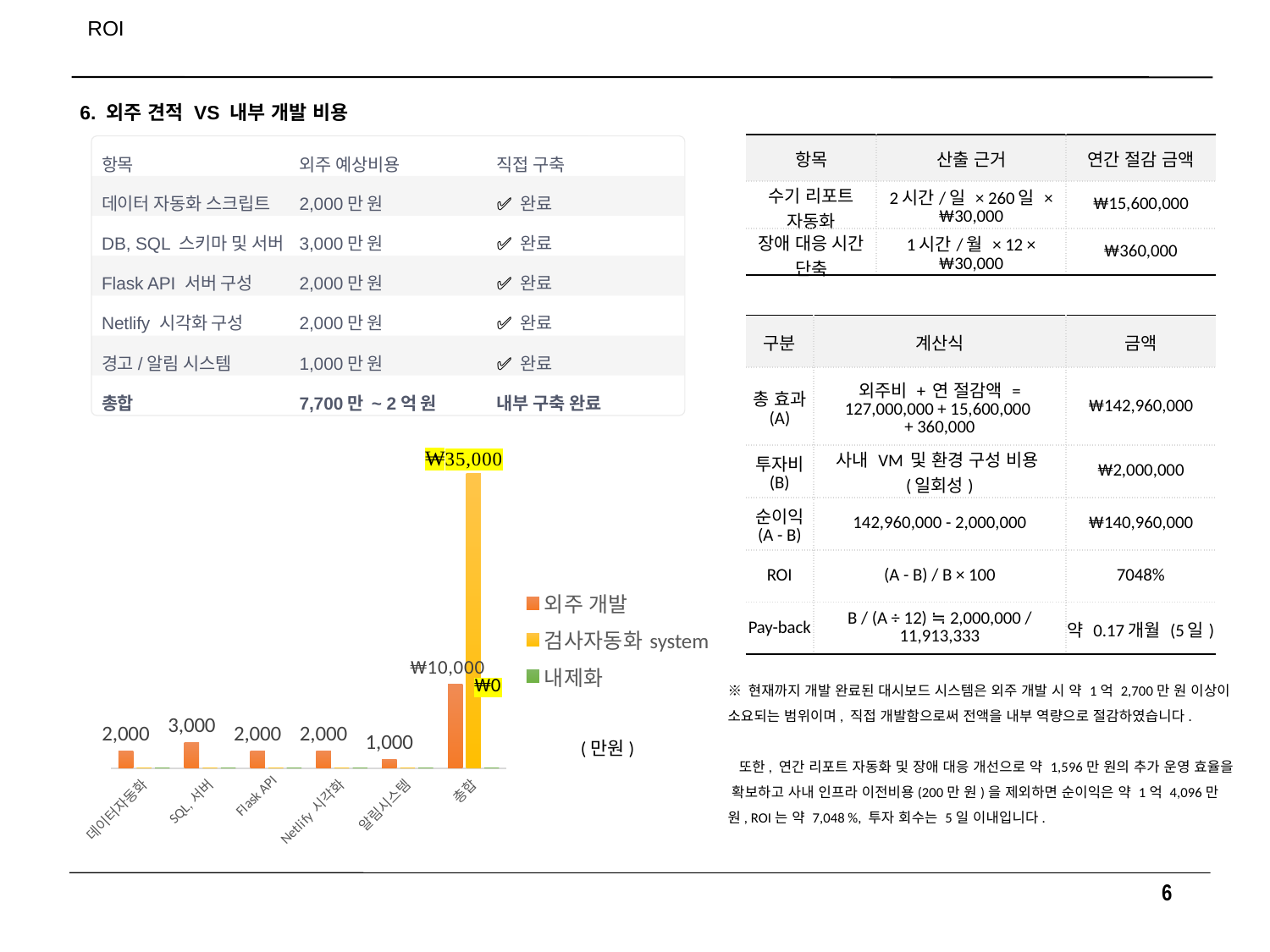

# ROI
6. 외주 견적 VS 내부 개발 비용
| 항목 | 산출 근거 | 연간 절감 금액 |
| --- | --- | --- |
| 수기 리포트 자동화 | 2시간/일 × 260일 × ₩30,000 | ₩15,600,000 |
| 장애 대응 시간 단축 | 1시간/월 × 12 × ₩30,000 | ₩360,000 |

항목
외주 예상비용
직접 구축

데이터 자동화 스크립트
2,000만 원
✅ 완료

DB, SQL 스키마 및 서버
3,000만 원
✅ 완료

Flask API 서버 구성
2,000만 원
✅ 완료

Netlify 시각화 구성
2,000만 원
✅ 완료

경고/알림 시스템
1,000만 원
✅ 완료

총합
7,700만 ~ 2억 원
내부 구축 완료
| 구분 | 계산식 | 금액 |
| --- | --- | --- |
| 총 효과 (A) | 외주비 + 연 절감액 = 127,000,000 + 15,600,000 + 360,000 | ₩142,960,000 |
| 투자비 (B) | 사내 VM 및 환경 구성 비용 (일회성) | ₩2,000,000 |
| 순이익 (A - B) | 142,960,000 - 2,000,000 | ₩140,960,000 |
| ROI | (A - B) / B × 100 | 7048% |
| Pay-back | B / (A ÷ 12) ≒ 2,000,000 / 11,913,333 | 약 0.17개월 (5일) |

### Chart

| Category | 외주 개발 | 검사자동화system | 내제화 |
|---|---|---|---|
| 데이터자동화 | 2000.0 | 0.0 | 0.0 |
| SQL,서버 | 3000.0 | 0.0 | 0.0 |
| Flask API | 2000.0 | 0.0 | 0.0 |
| Netlify 시각화 | 2000.0 | 0.0 | 0.0 |
| 알림시스템 | 1000.0 | 0.0 | 0.0 |
| 총합 | 10000.0 | 35000.0 | 0.0 |
※ 현재까지 개발 완료된 대시보드 시스템은 외주 개발 시 약 1억 2,700만 원 이상이  소요되는 범위이며, 직접 개발함으로써 전액을 내부 역량으로 절감하였습니다.
  또한, 연간 리포트 자동화 및 장애 대응 개선으로 약 1,596만 원의 추가 운영 효율을  확보하고 사내 인프라 이전비용(200만 원)을 제외하면 순이익은 약 1억 4,096만 원, ROI는 약 7,048 %, 투자 회수는 5일 이내입니다.
(만원)